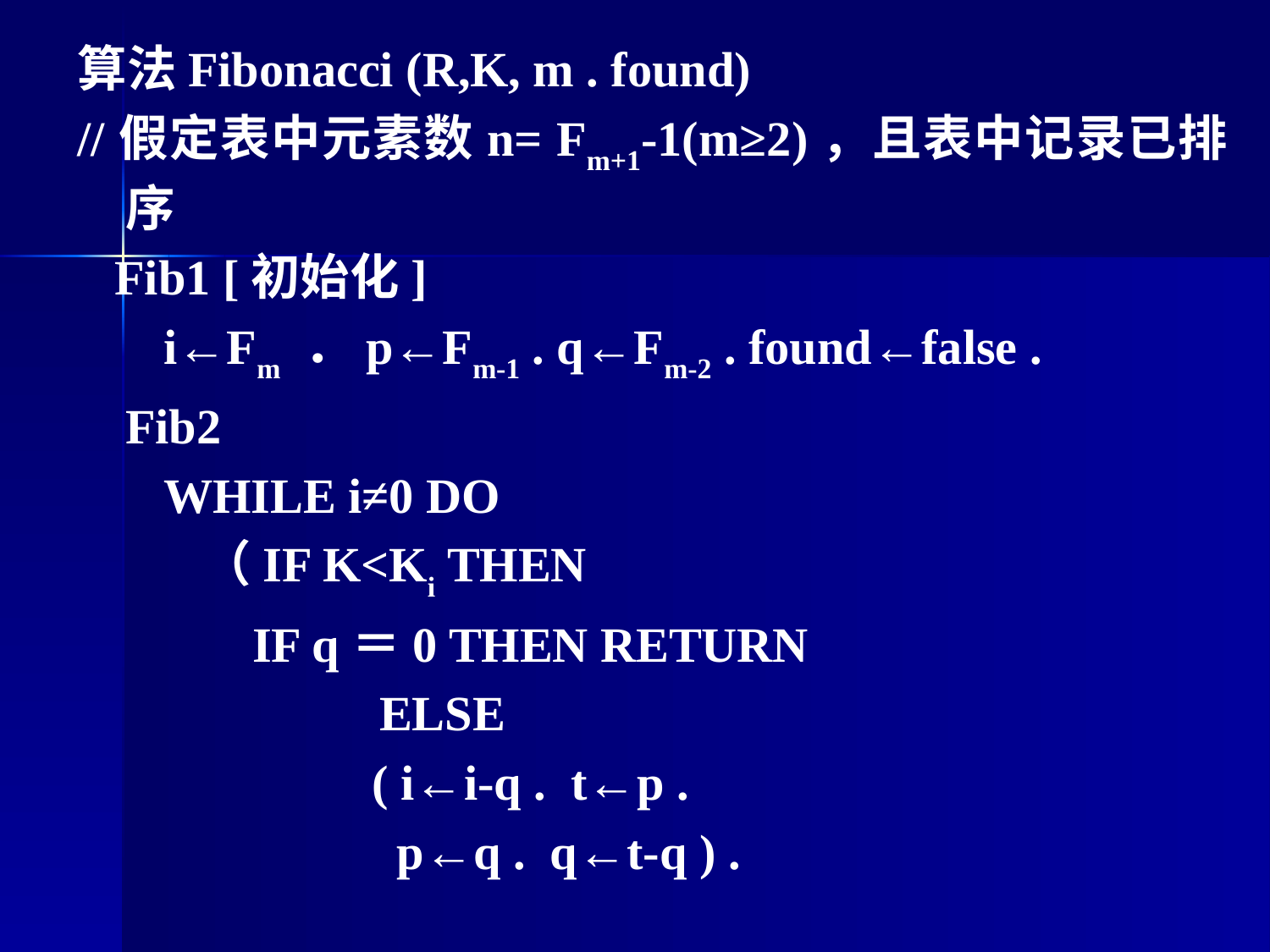

算法Fibonacci (R,K, m . found)
//假定表中元素数n= Fm+1-1(m≥2)，且表中记录已排序
   Fib1 [初始化]
       i←Fm ．p←Fm-1 . q←Fm-2 . found←false .
  	Fib2
       WHILE i≠0 DO
          （IF K<Ki THEN
            	IF q＝0 THEN RETURN
		  	ELSE
                        ( i←i-q .  t←p .
                          p←q .  q←t-q ) .